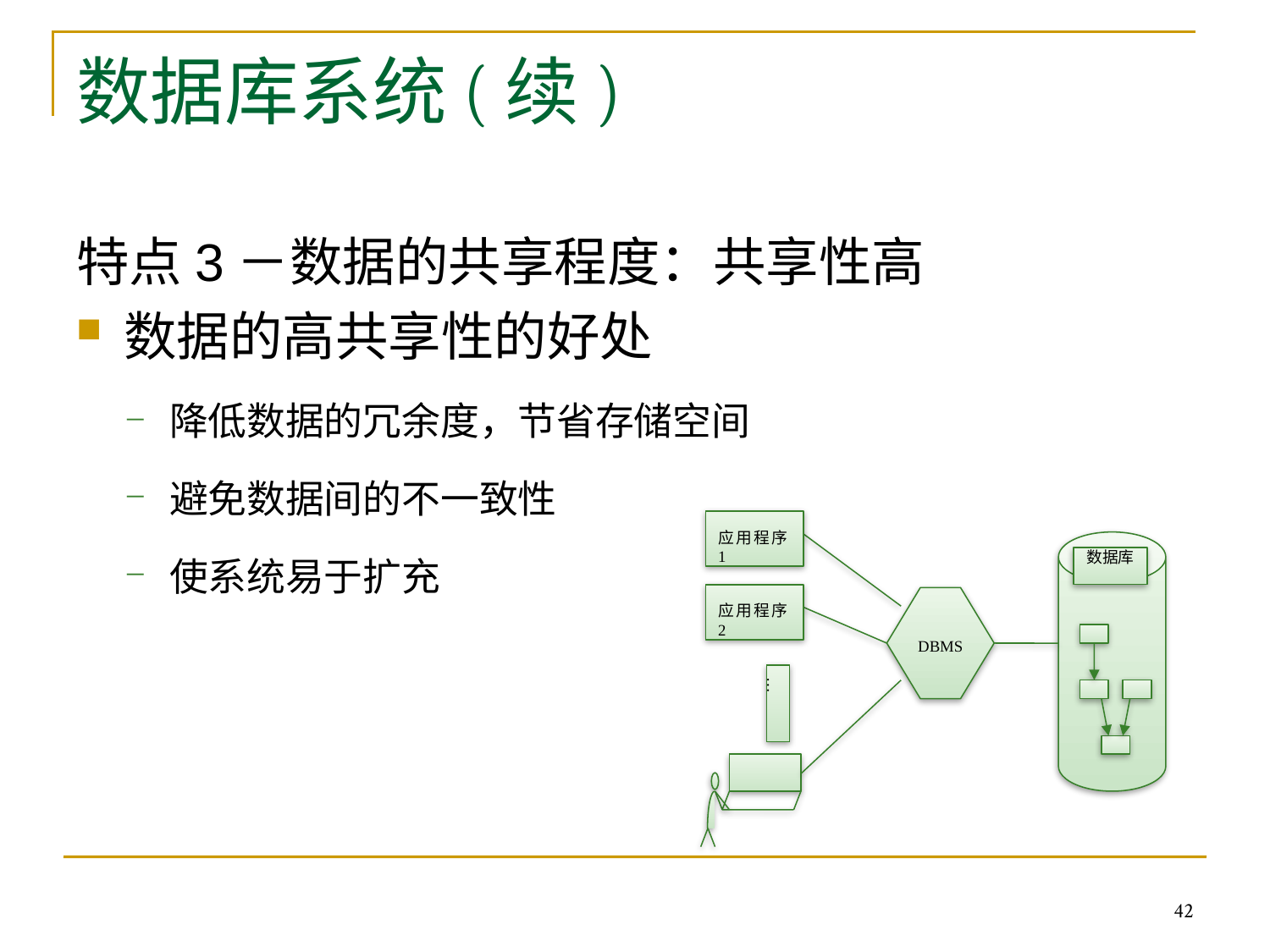

# 数据库系统(续)
特点3－数据的共享程度：共享性高
数据的高共享性的好处
降低数据的冗余度，节省存储空间
避免数据间的不一致性
使系统易于扩充
应用程序1

数据库
应用程序2
DBMS

…

42